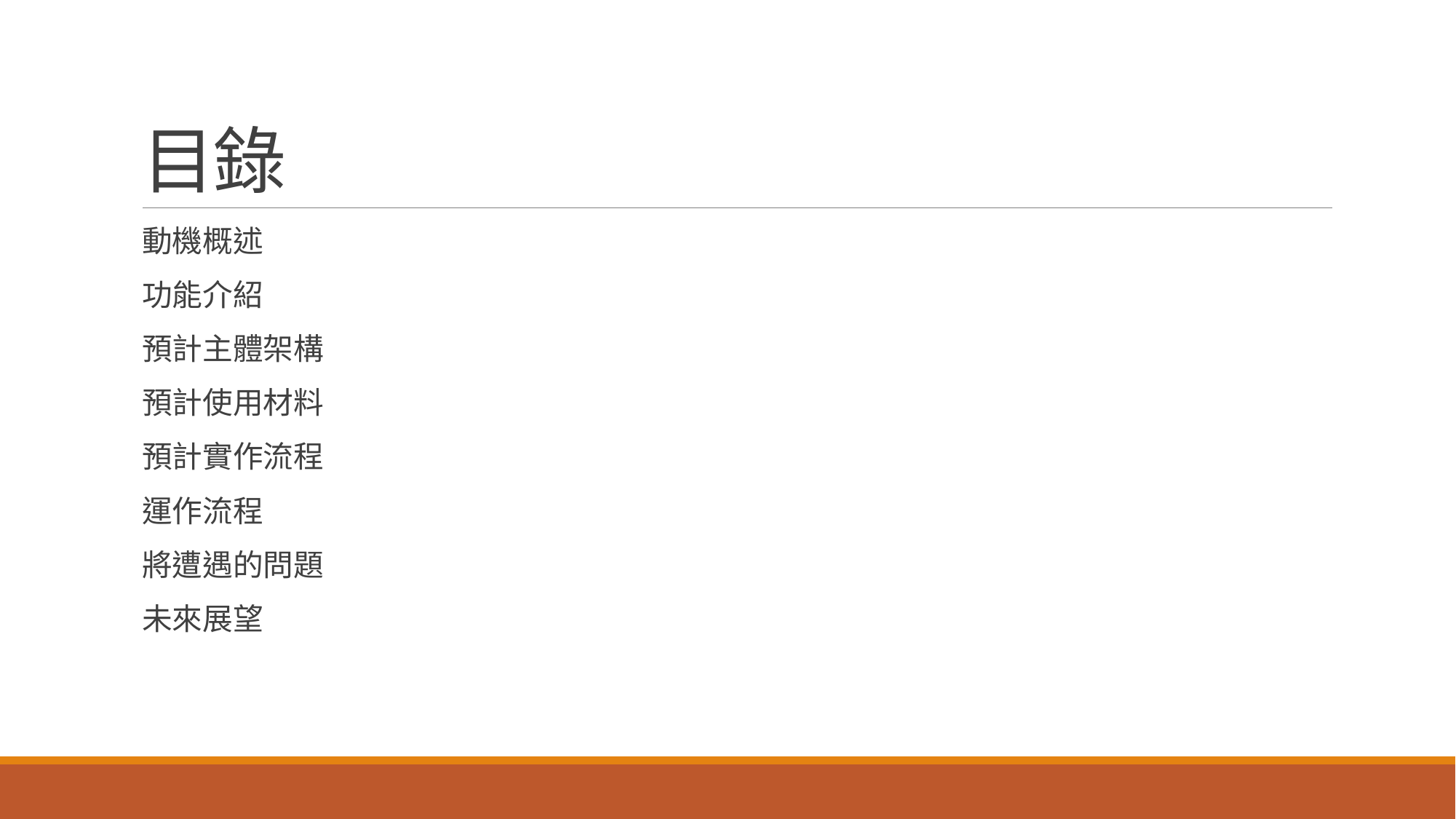

# 目錄
動機概述
功能介紹
預計主體架構
預計使用材料
預計實作流程
運作流程
將遭遇的問題
未來展望